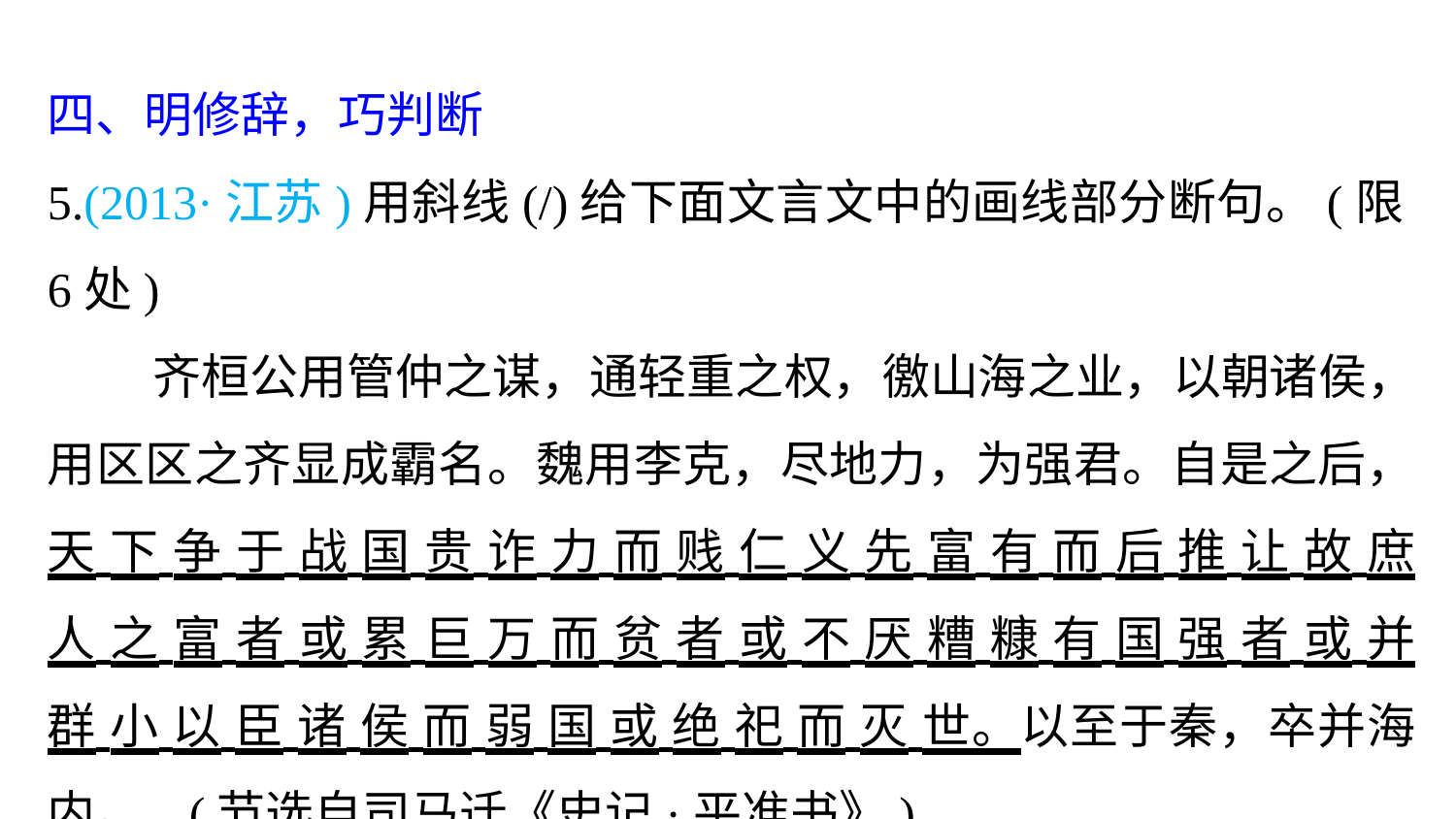

四、明修辞，巧判断
5.(2013·江苏)用斜线(/)给下面文言文中的画线部分断句。(限6处)
齐桓公用管仲之谋，通轻重之权，徼山海之业，以朝诸侯，用区区之齐显成霸名。魏用李克，尽地力，为强君。自是之后，天 下 争 于 战 国 贵 诈 力 而 贱 仁 义 先 富 有 而 后 推 让 故 庶 人 之 富 者 或 累 巨 万 而 贫 者 或 不 厌 糟 糠 有 国 强 者 或 并 群 小 以 臣 诸 侯 而 弱 国 或 绝 祀 而 灭 世。以至于秦，卒并海内。   (节选自司马迁《史记·平准书》)